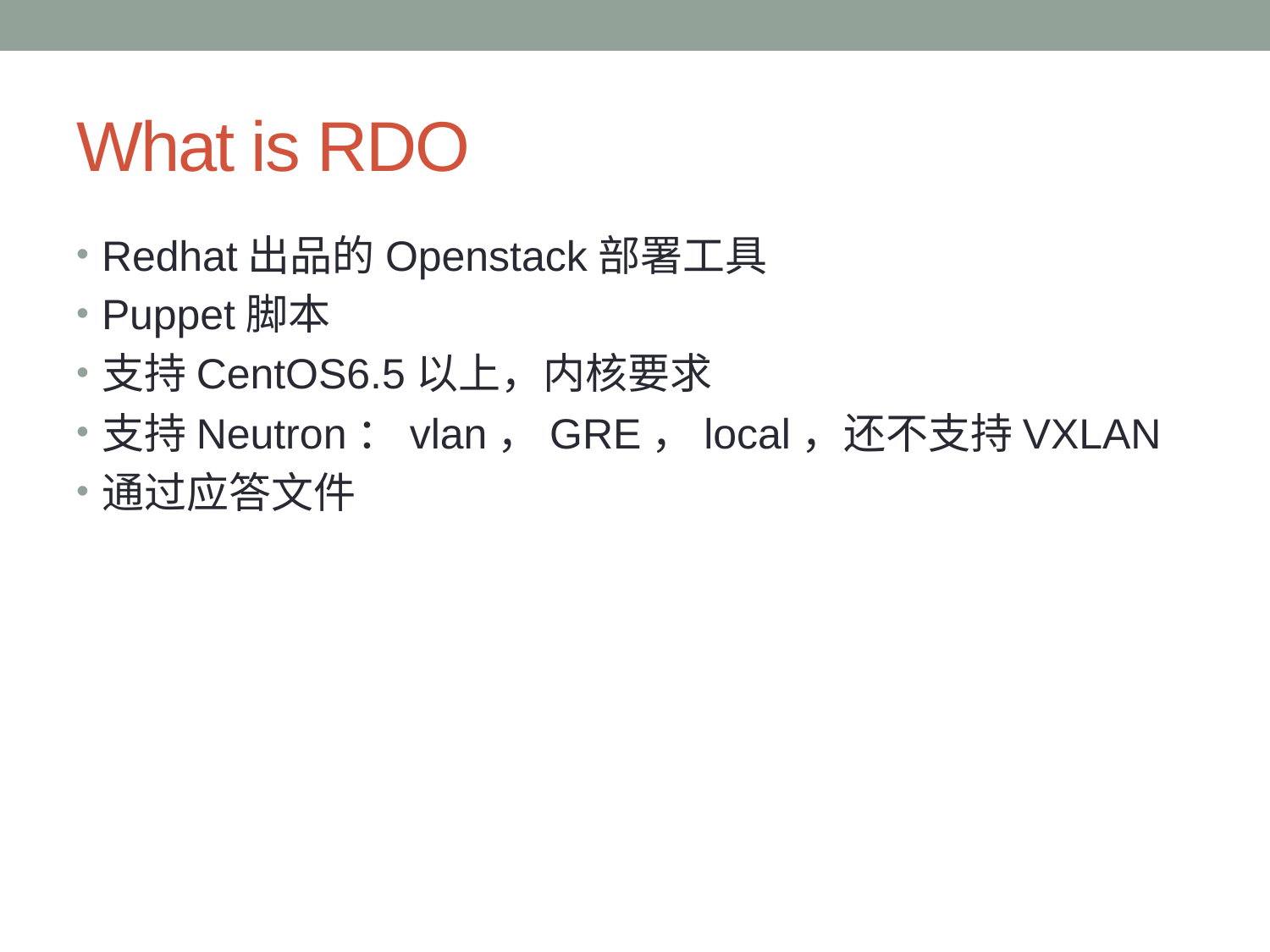

# What is RDO
Redhat出品的Openstack部署工具
Puppet脚本
支持CentOS6.5以上，内核要求
支持Neutron：vlan，GRE，local，还不支持VXLAN
通过应答文件